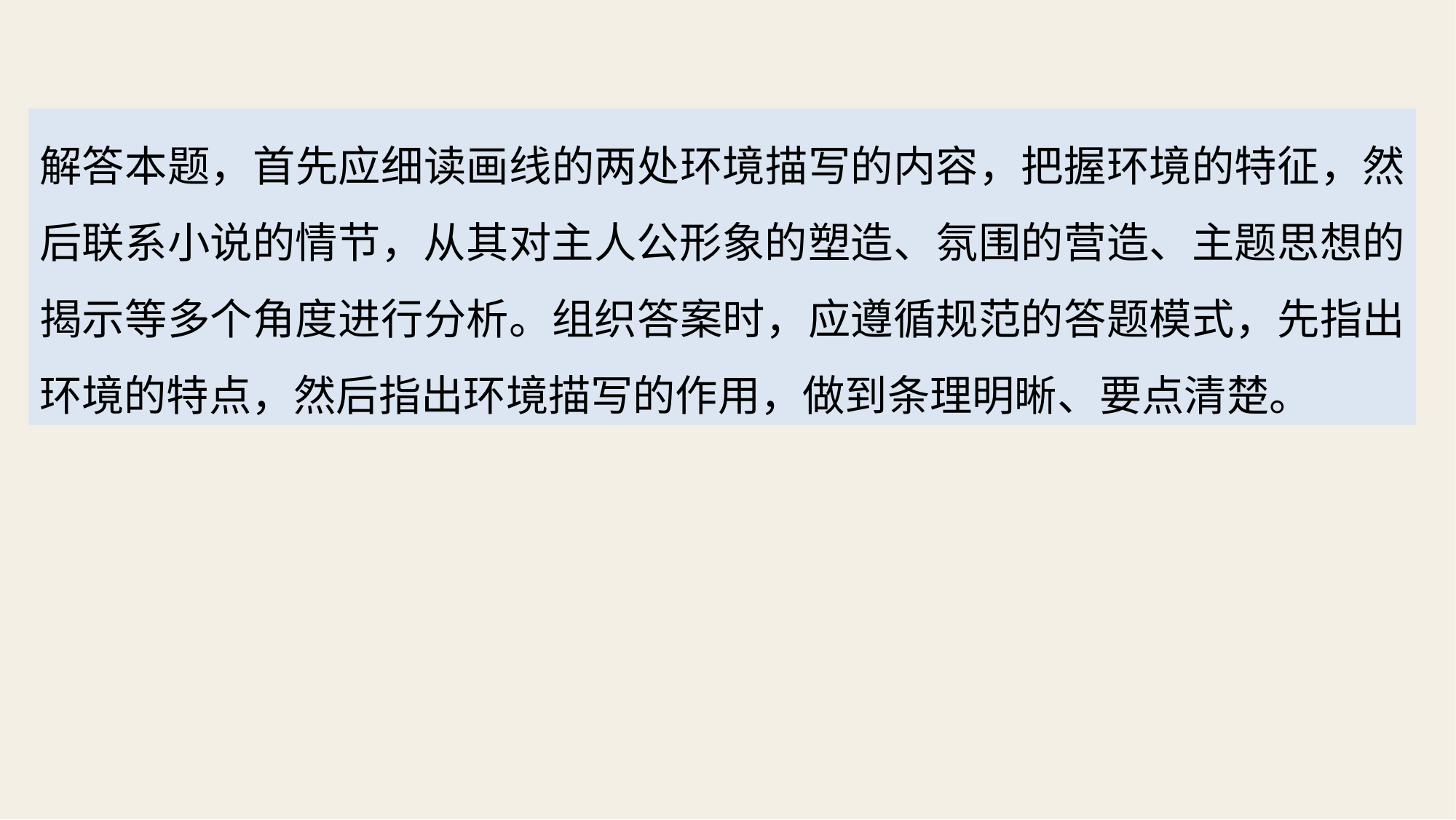

解答本题，首先应细读画线的两处环境描写的内容，把握环境的特征，然后联系小说的情节，从其对主人公形象的塑造、氛围的营造、主题思想的揭示等多个角度进行分析。组织答案时，应遵循规范的答题模式，先指出环境的特点，然后指出环境描写的作用，做到条理明晰、要点清楚。